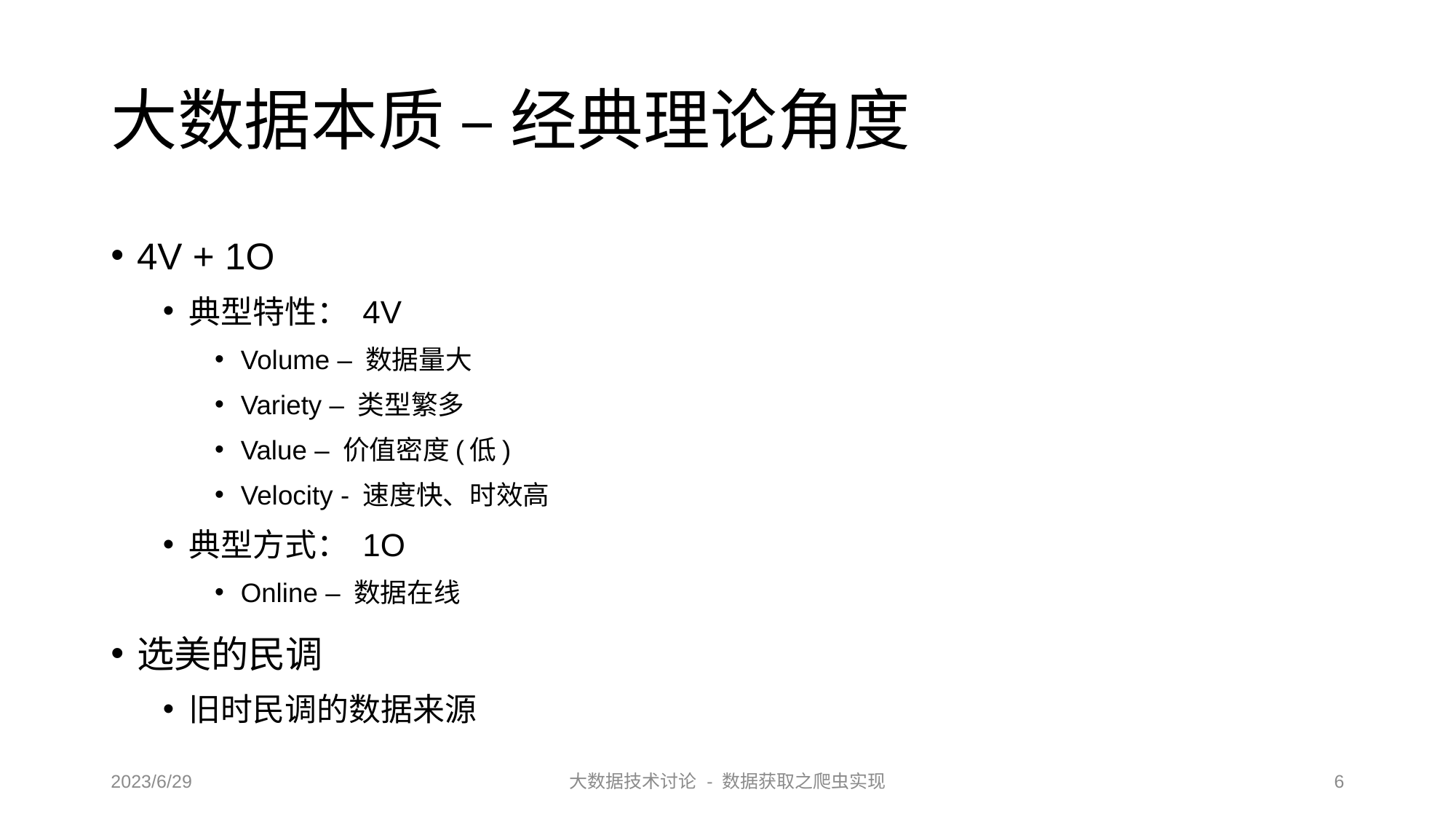

# 大数据本质 – 经典理论角度
4V + 1O
典型特性： 4V
Volume – 数据量大
Variety – 类型繁多
Value – 价值密度(低)
Velocity - 速度快、时效高
典型方式： 1O
Online – 数据在线
选美的民调
旧时民调的数据来源
2023/6/29
大数据技术讨论 - 数据获取之爬虫实现
6